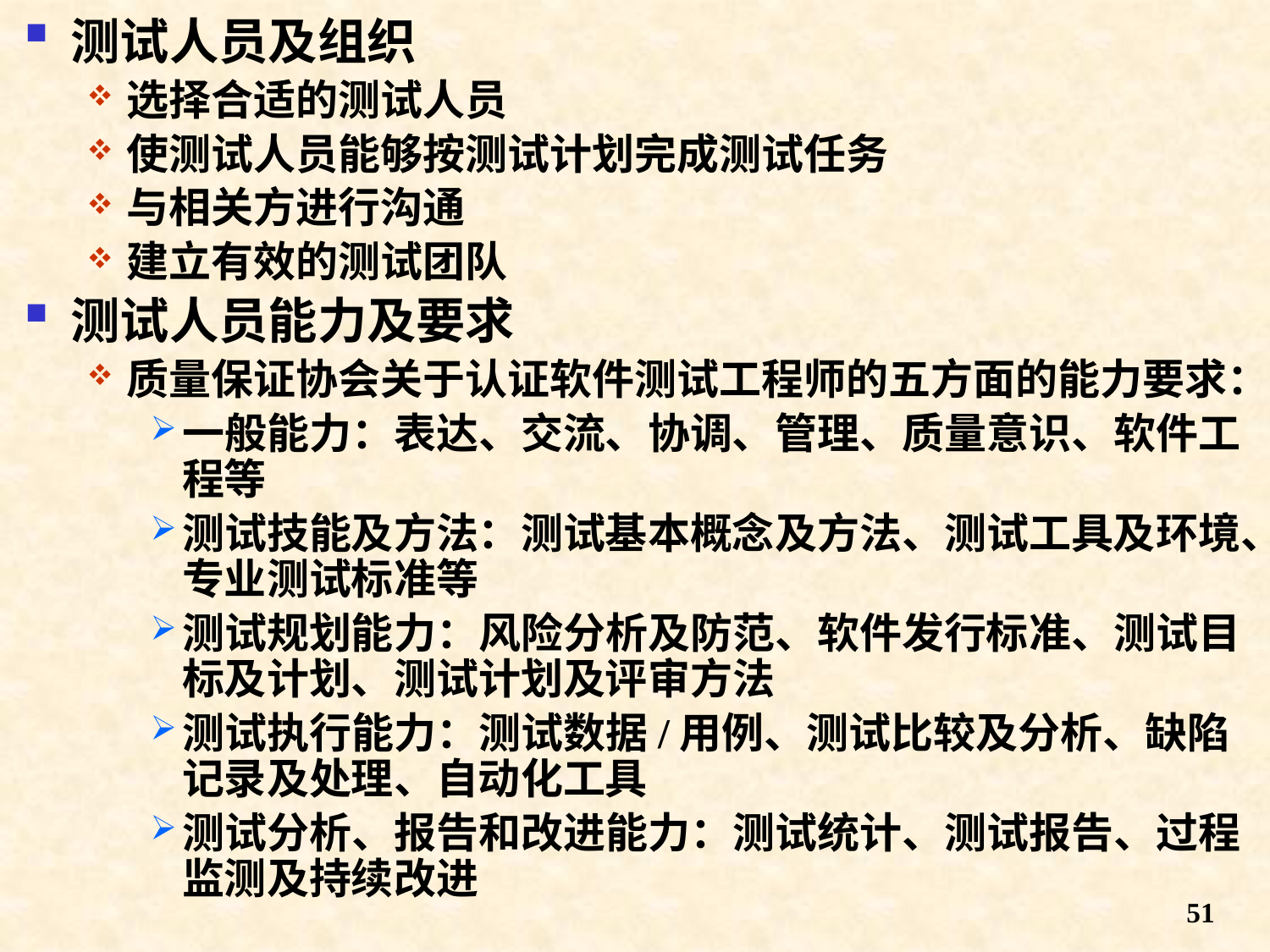

测试人员及组织
选择合适的测试人员
使测试人员能够按测试计划完成测试任务
与相关方进行沟通
建立有效的测试团队
测试人员能力及要求
质量保证协会关于认证软件测试工程师的五方面的能力要求：
一般能力：表达、交流、协调、管理、质量意识、软件工程等
测试技能及方法：测试基本概念及方法、测试工具及环境、专业测试标准等
测试规划能力：风险分析及防范、软件发行标准、测试目标及计划、测试计划及评审方法
测试执行能力：测试数据/用例、测试比较及分析、缺陷记录及处理、自动化工具
测试分析、报告和改进能力：测试统计、测试报告、过程监测及持续改进
51